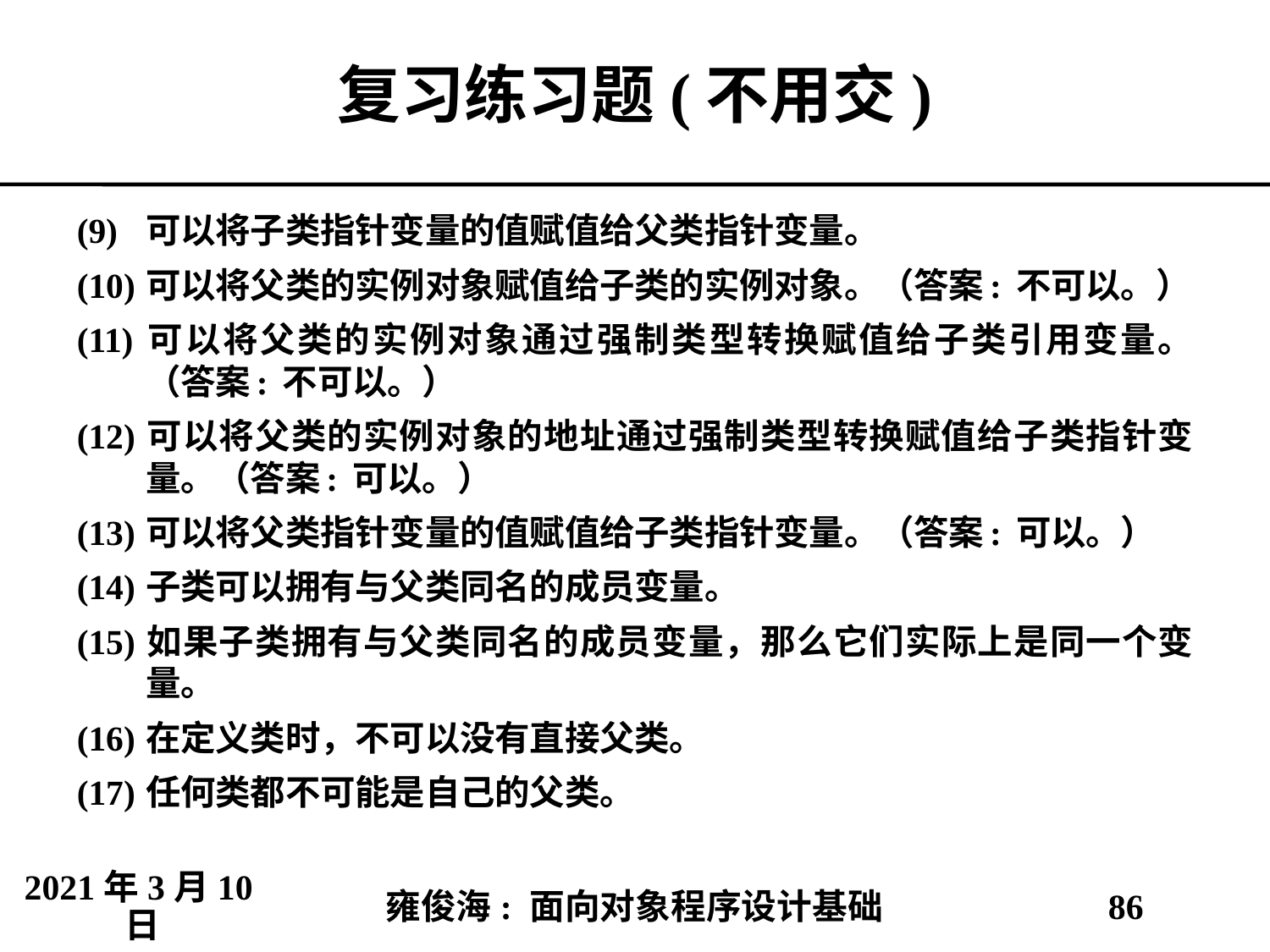

# 复习练习题(不用交)

(9)	可以将子类指针变量的值赋值给父类指针变量。
(10)	可以将父类的实例对象赋值给子类的实例对象。（答案: 不可以。）
(11)	可以将父类的实例对象通过强制类型转换赋值给子类引用变量。（答案: 不可以。）
(12)	可以将父类的实例对象的地址通过强制类型转换赋值给子类指针变量。（答案: 可以。）
(13)	可以将父类指针变量的值赋值给子类指针变量。（答案: 可以。）
(14)	子类可以拥有与父类同名的成员变量。
(15)	如果子类拥有与父类同名的成员变量，那么它们实际上是同一个变量。
(16)	在定义类时，不可以没有直接父类。
(17)	任何类都不可能是自己的父类。
2021年3月10日
雍俊海: 面向对象程序设计基础
86